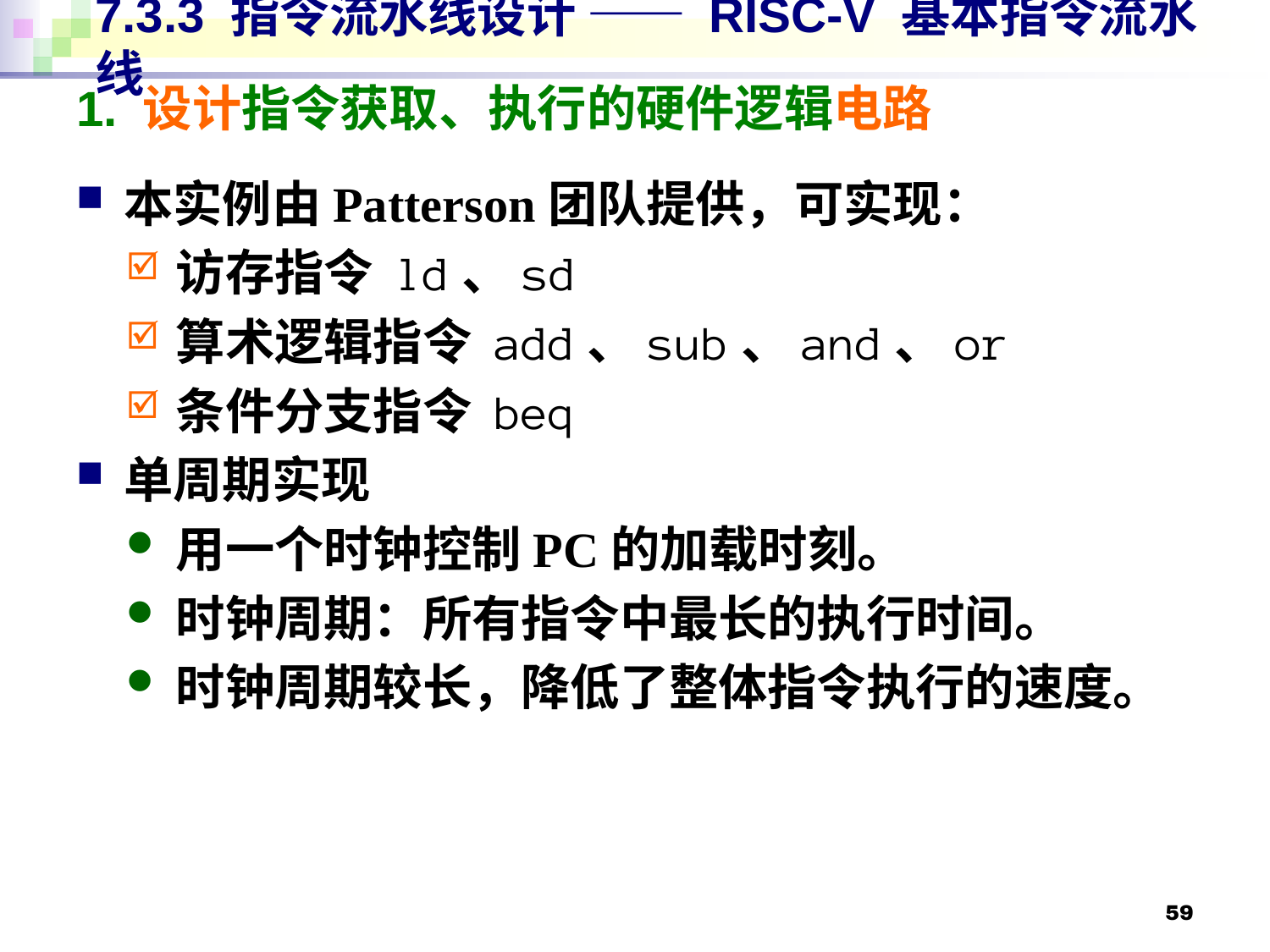

# 7.3.3 指令流水线设计 —— RISC-V 基本指令流水线
1. 设计指令获取、执行的硬件逻辑电路
本实例由Patterson团队提供，可实现：
访存指令 ld、sd
算术逻辑指令 add、sub、and、or
条件分支指令 beq
单周期实现
用一个时钟控制PC的加载时刻。
时钟周期：所有指令中最长的执行时间。
时钟周期较长，降低了整体指令执行的速度。
59